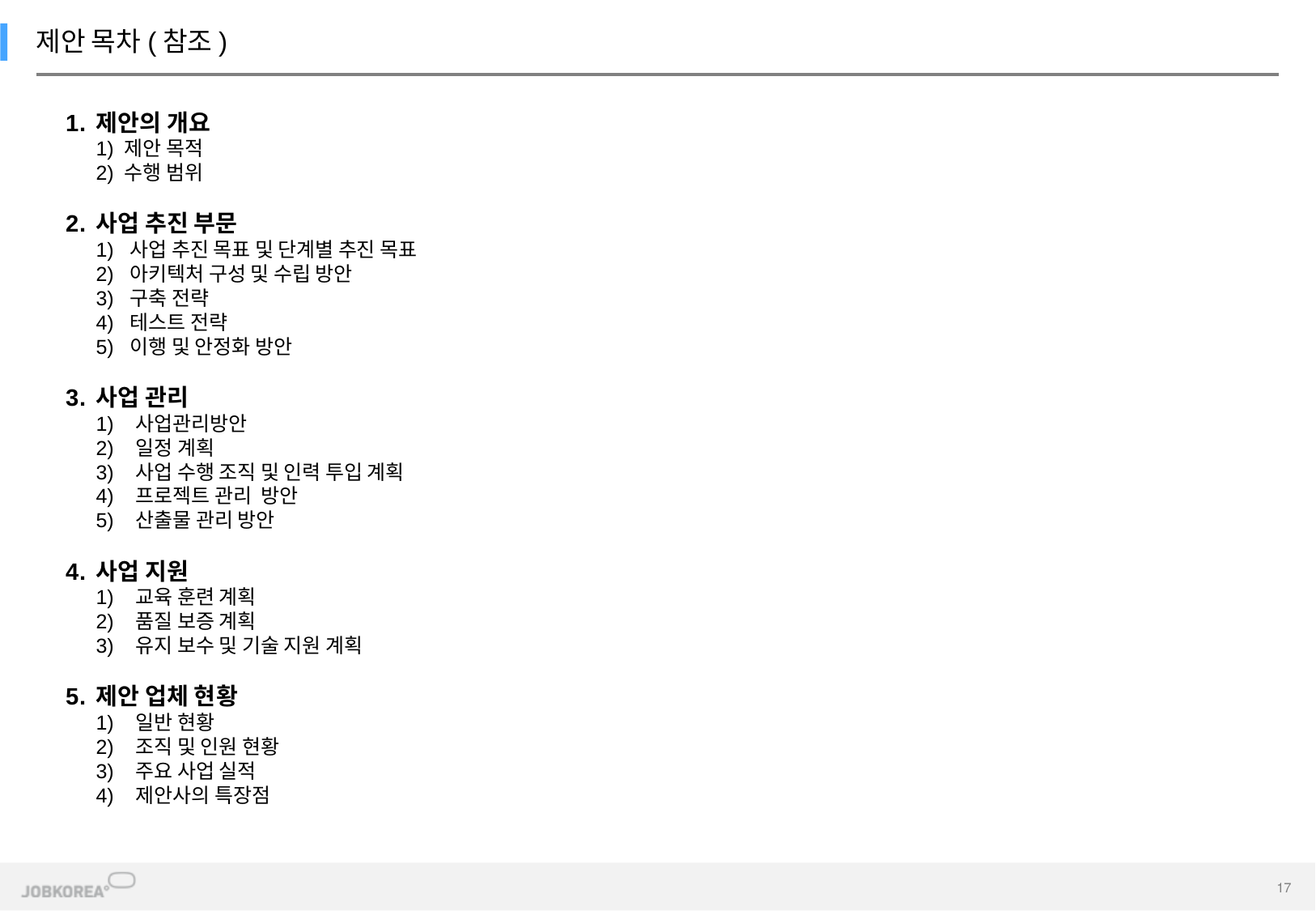

제안 목차(참조)
제안의 개요
1) 제안 목적
2) 수행 범위
사업 추진 부문
1)  사업 추진 목표 및 단계별 추진 목표
2)  아키텍처 구성 및 수립 방안
3)  구축 전략
4)  테스트 전략
5)  이행 및 안정화 방안
사업 관리
1)   사업관리방안
2)   일정 계획
3)   사업 수행 조직 및 인력 투입 계획
4)   프로젝트 관리  방안
5)   산출물 관리 방안
사업 지원
1)   교육 훈련 계획
2)   품질 보증 계획
3)   유지 보수 및 기술 지원 계획
제안 업체 현황
1)   일반 현황
2)   조직 및 인원 현황
3)   주요 사업 실적
4)   제안사의 특장점
17